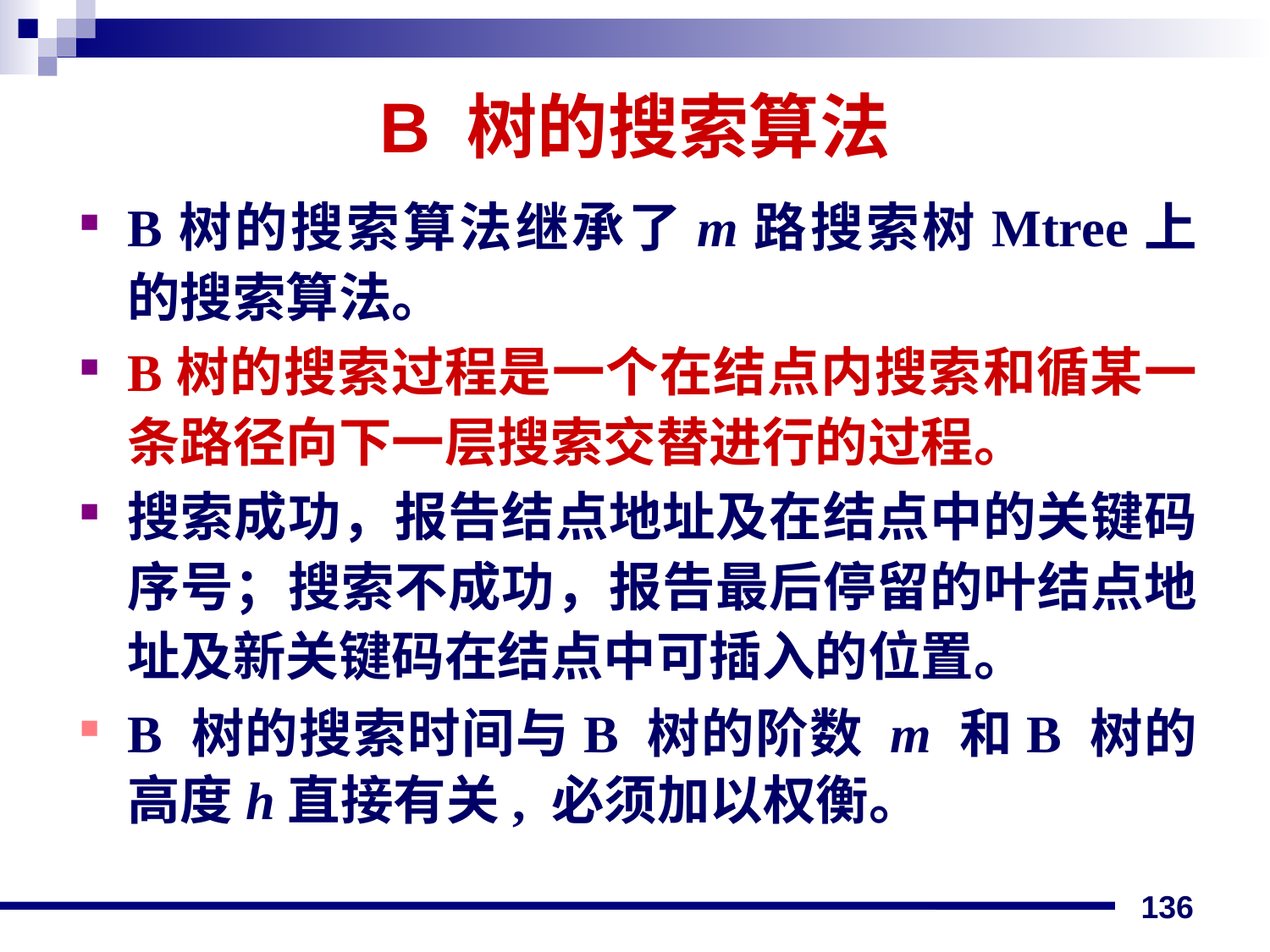

# B 树的搜索算法
B树的搜索算法继承了m路搜索树Mtree上的搜索算法。
B树的搜索过程是一个在结点内搜索和循某一条路径向下一层搜索交替进行的过程。
搜索成功，报告结点地址及在结点中的关键码序号；搜索不成功，报告最后停留的叶结点地址及新关键码在结点中可插入的位置。
B 树的搜索时间与B 树的阶数 m 和B 树的高度h直接有关, 必须加以权衡。
136